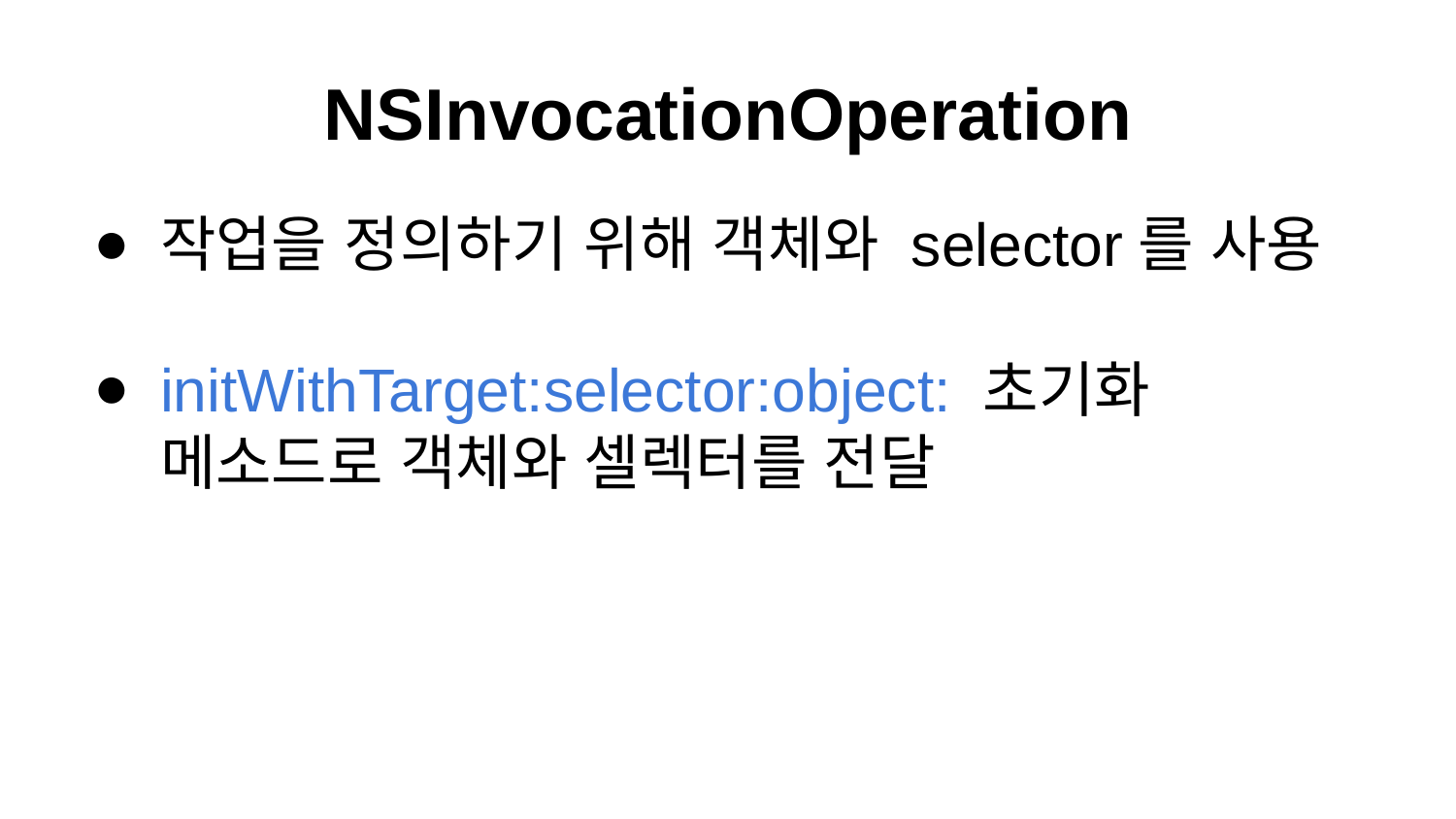

# NSInvocationOperation
작업을 정의하기 위해 객체와 selector를 사용

initWithTarget:selector:object: 초기화 메소드로 객체와 셀렉터를 전달